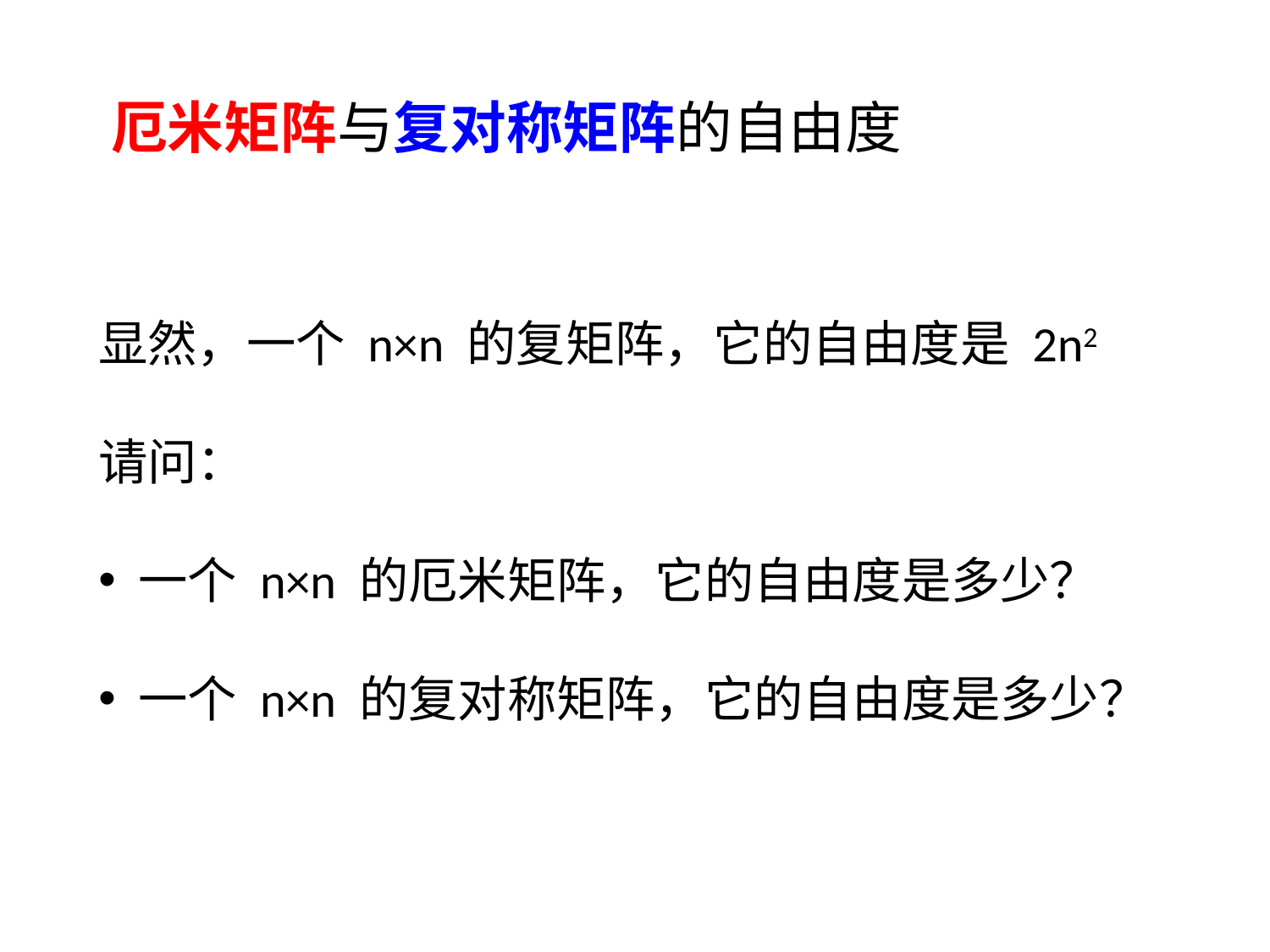

厄米矩阵与复对称矩阵的自由度
显然，一个 n×n 的复矩阵，它的自由度是 2n2

请问：

 一个 n×n 的厄米矩阵，它的自由度是多少？

 一个 n×n 的复对称矩阵，它的自由度是多少？